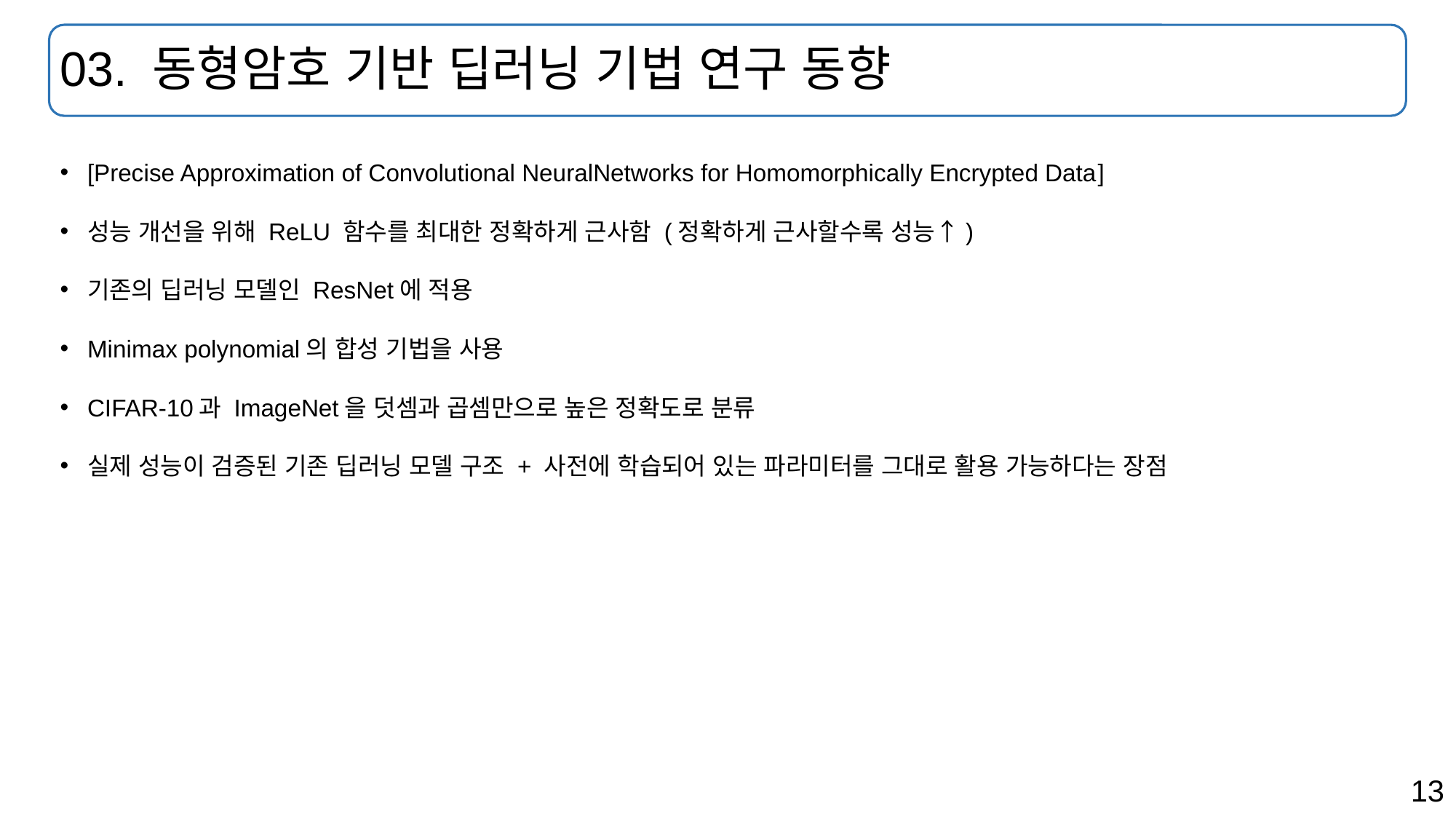

# 03. 동형암호 기반 딥러닝 기법 연구 동향
[Precise Approximation of Convolutional NeuralNetworks for Homomorphically Encrypted Data]
성능 개선을 위해 ReLU 함수를 최대한 정확하게 근사함 (정확하게 근사할수록 성능↑)
기존의 딥러닝 모델인 ResNet에 적용
Minimax polynomial의 합성 기법을 사용
CIFAR-10과 ImageNet을 덧셈과 곱셈만으로 높은 정확도로 분류
실제 성능이 검증된 기존 딥러닝 모델 구조 + 사전에 학습되어 있는 파라미터를 그대로 활용 가능하다는 장점